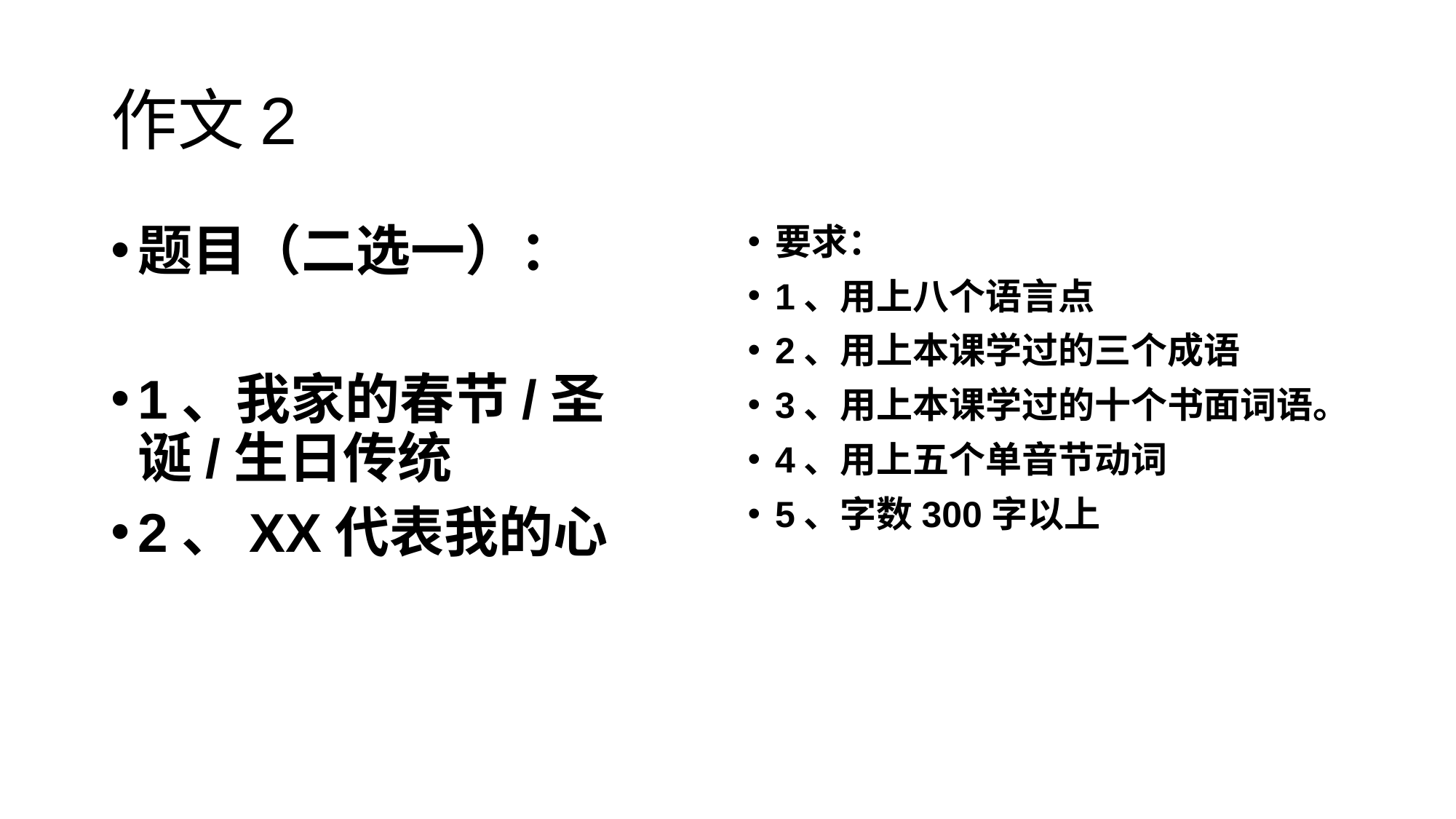

# 作文2
题目（二选一）：

1、我家的春节/圣诞/生日传统
2、XX代表我的心
要求：
1、用上八个语言点
2、用上本课学过的三个成语
3、用上本课学过的十个书面词语。
4、用上五个单音节动词
5、字数300字以上